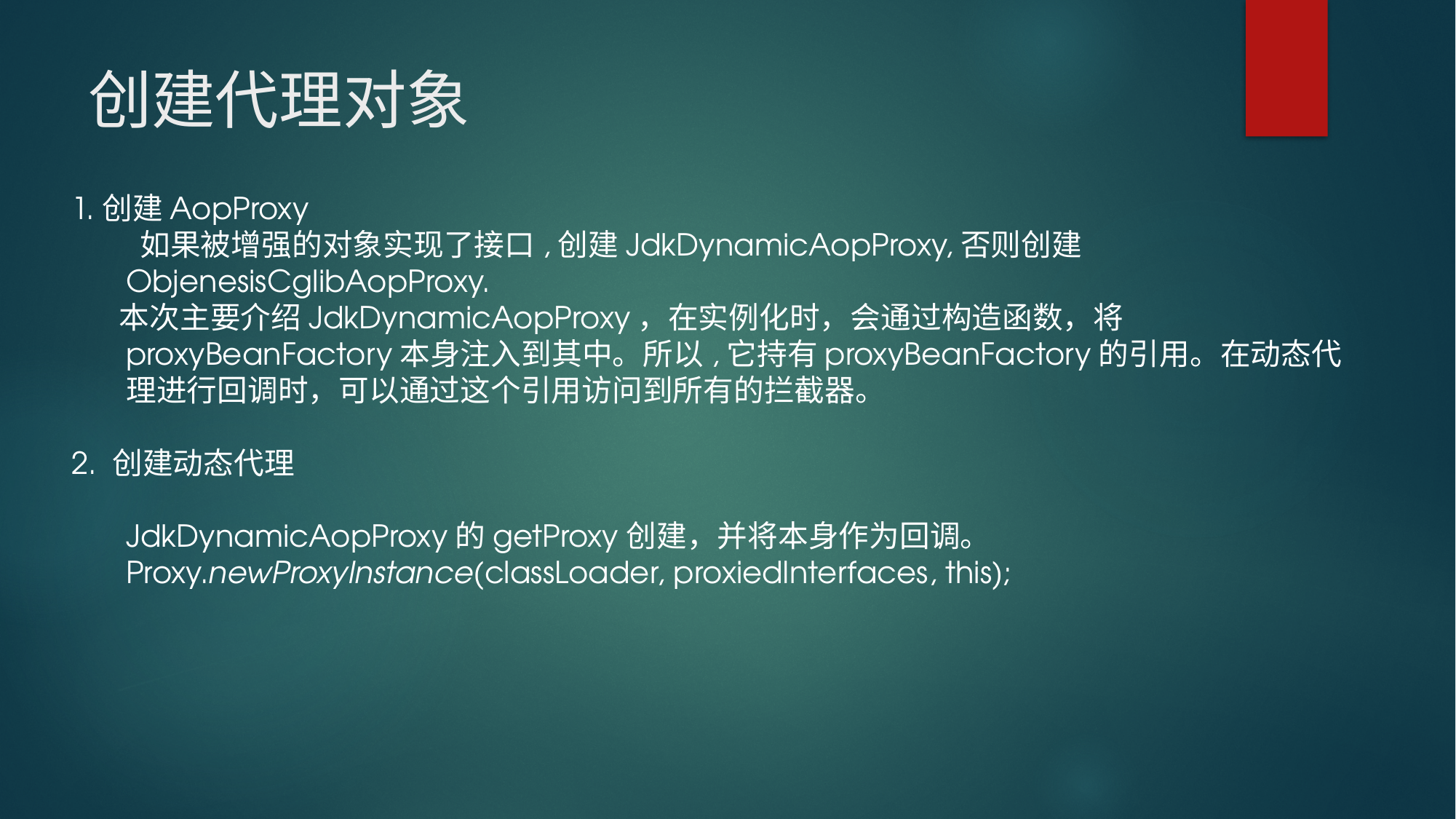

# 创建代理对象
1.创建AopProxy
	 如果被增强的对象实现了接口,创建JdkDynamicAopProxy,否则创建ObjenesisCglibAopProxy.
      本次主要介绍JdkDynamicAopProxy，在实例化时，会通过构造函数，将proxyBeanFactory本身注入到其中。所以,它持有proxyBeanFactory的引用。在动态代理进行回调时，可以通过这个引用访问到所有的拦截器。

2. 创建动态代理

	JdkDynamicAopProxy的getProxy创建，并将本身作为回调。
	Proxy.newProxyInstance(classLoader, proxiedInterfaces, this);